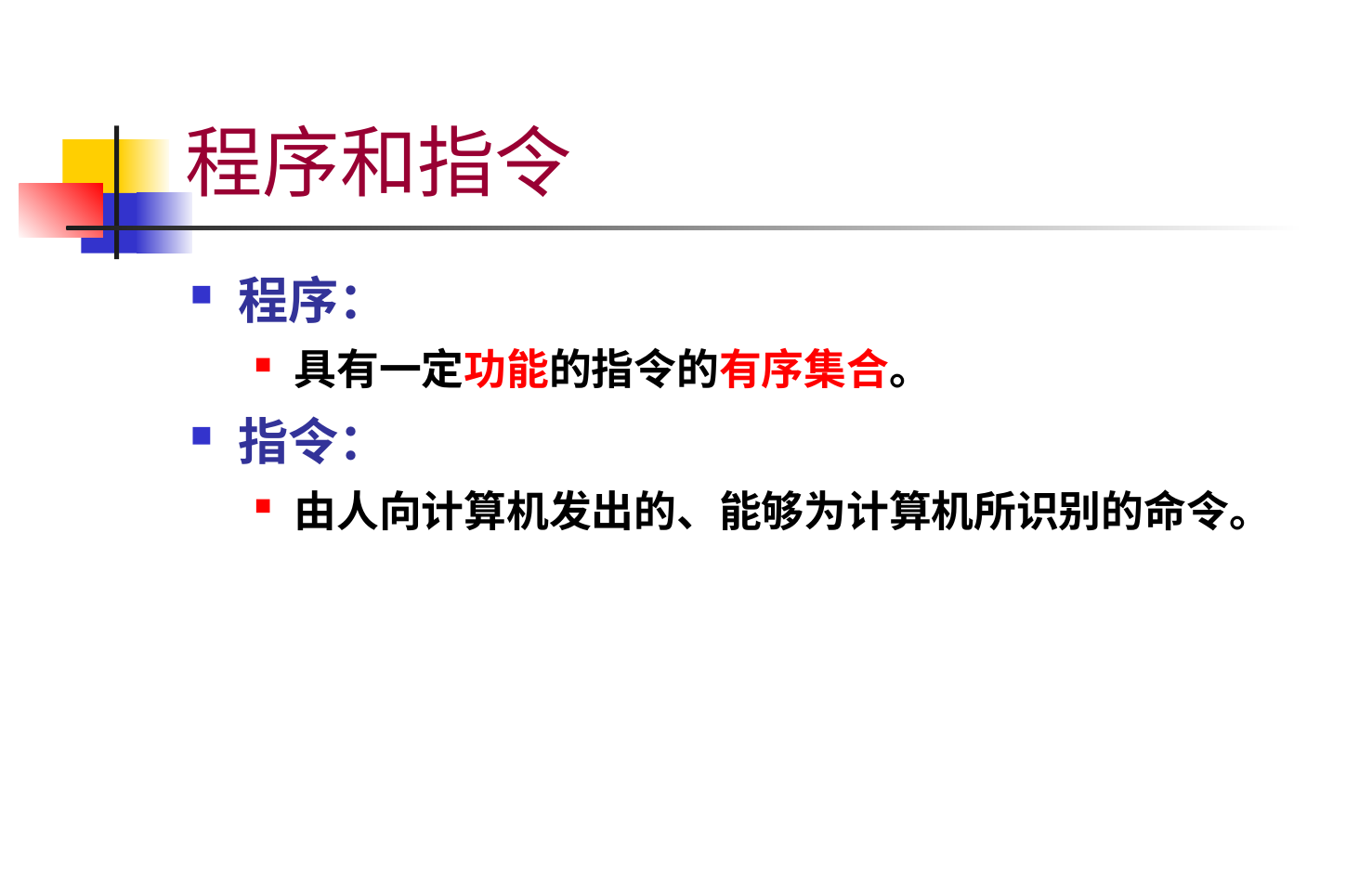

# 程序和指令
程序：
具有一定功能的指令的有序集合。
指令：
由人向计算机发出的、能够为计算机所识别的命令。
7